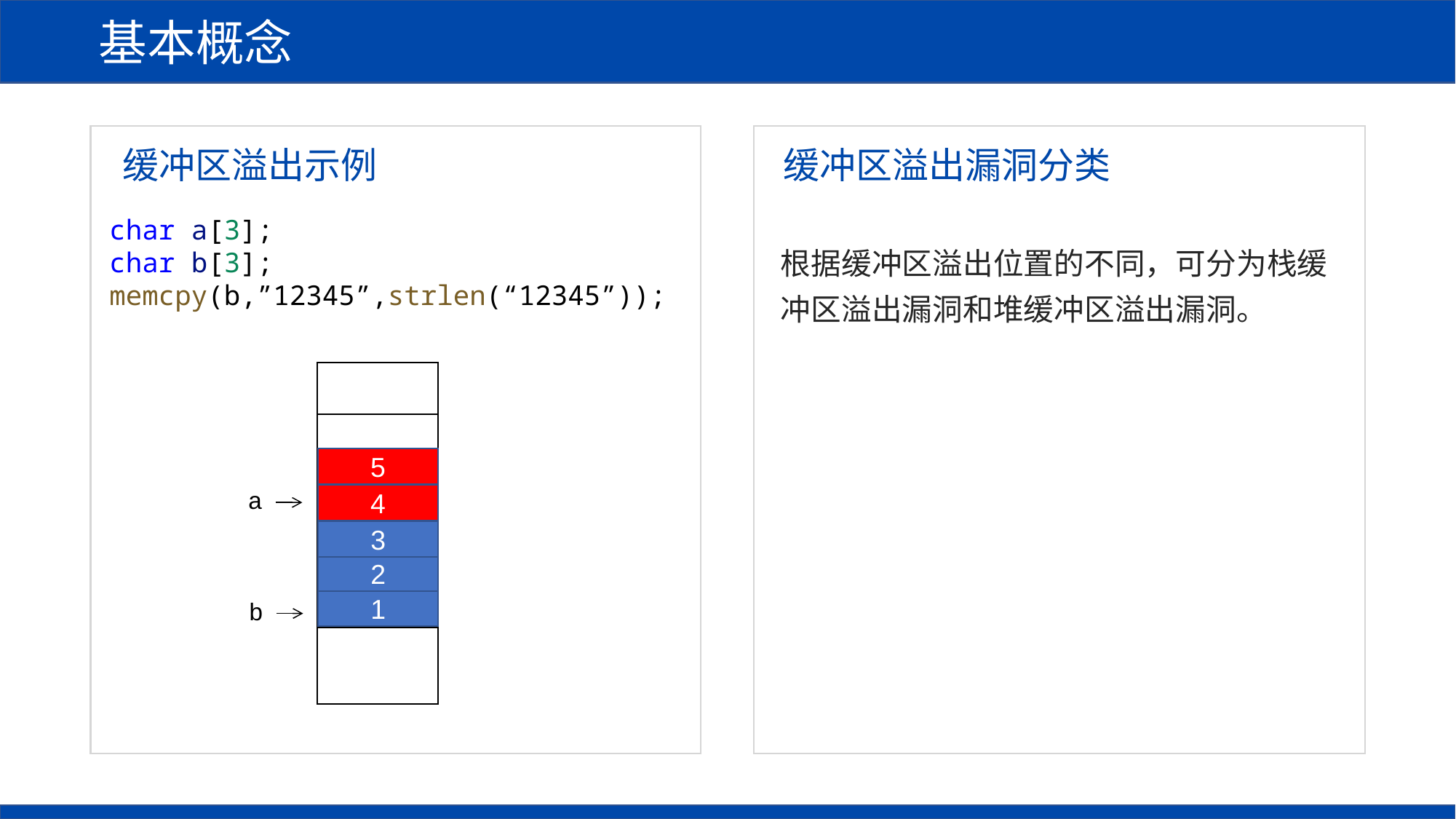

基本概念

缓冲区溢出示例
缓冲区溢出漏洞分类
char a[3];
char b[3];
memcpy(b,”12345”,strlen(“12345”));
根据缓冲区溢出位置的不同，可分为栈缓冲区溢出漏洞和堆缓冲区溢出漏洞。

5
5
a
4
4
3
2
b
1